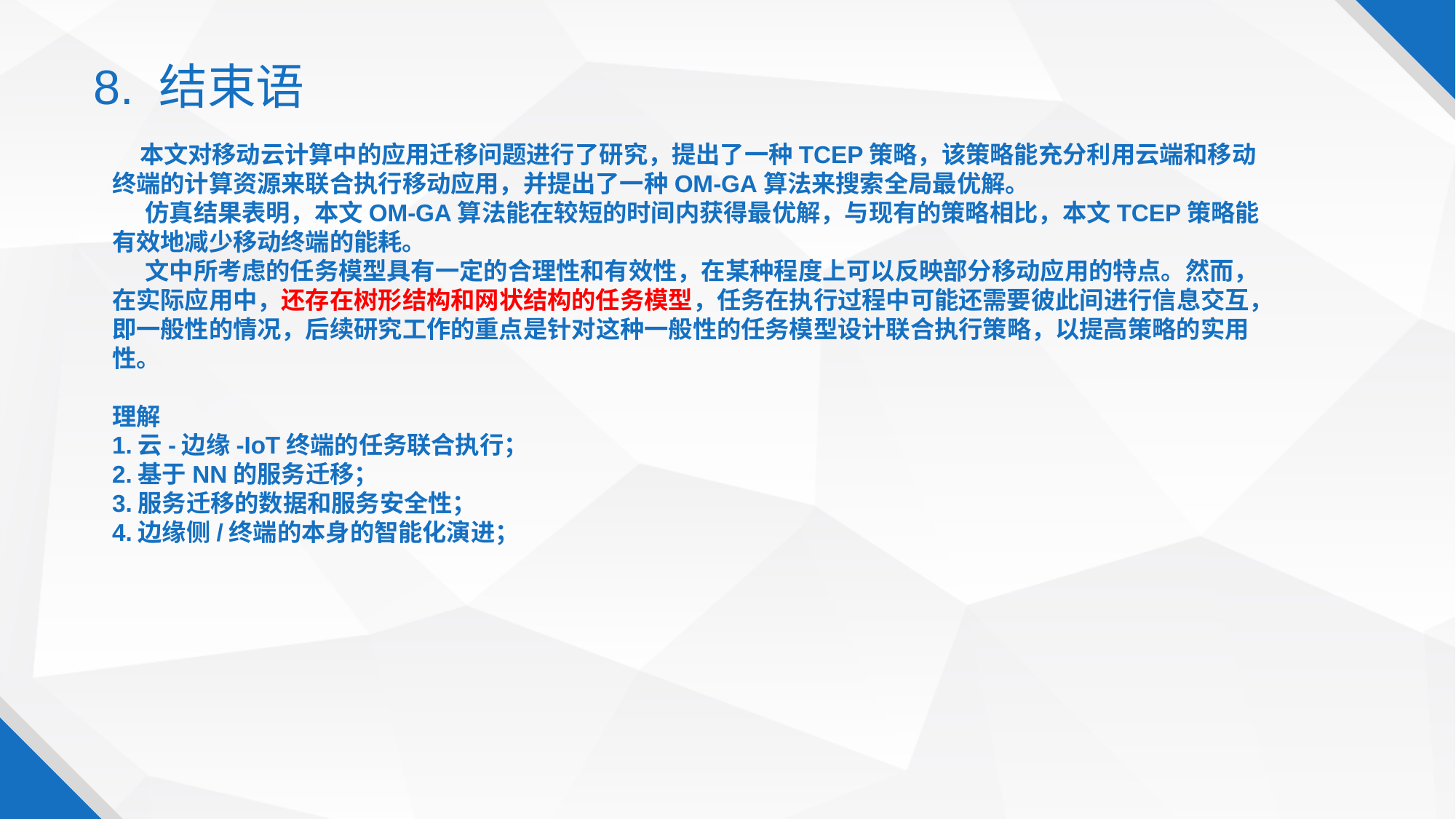

8. 结束语
    本文对移动云计算中的应用迁移问题进行了研究，提出了一种TCEP策略，该策略能充分利用云端和移动终端的计算资源来联合执行移动应用，并提出了一种OM-GA算法来搜索全局最优解。
     仿真结果表明，本文OM-GA算法能在较短的时间内获得最优解，与现有的策略相比，本文TCEP策略能有效地减少移动终端的能耗。
     文中所考虑的任务模型具有一定的合理性和有效性，在某种程度上可以反映部分移动应用的特点。然而，在实际应用中，还存在树形结构和网状结构的任务模型，任务在执行过程中可能还需要彼此间进行信息交互，即一般性的情况，后续研究工作的重点是针对这种一般性的任务模型设计联合执行策略，以提高策略的实用性。

理解
1.云-边缘-IoT终端的任务联合执行；
2.基于NN的服务迁移；
3.服务迁移的数据和服务安全性；
4.边缘侧/终端的本身的智能化演进；